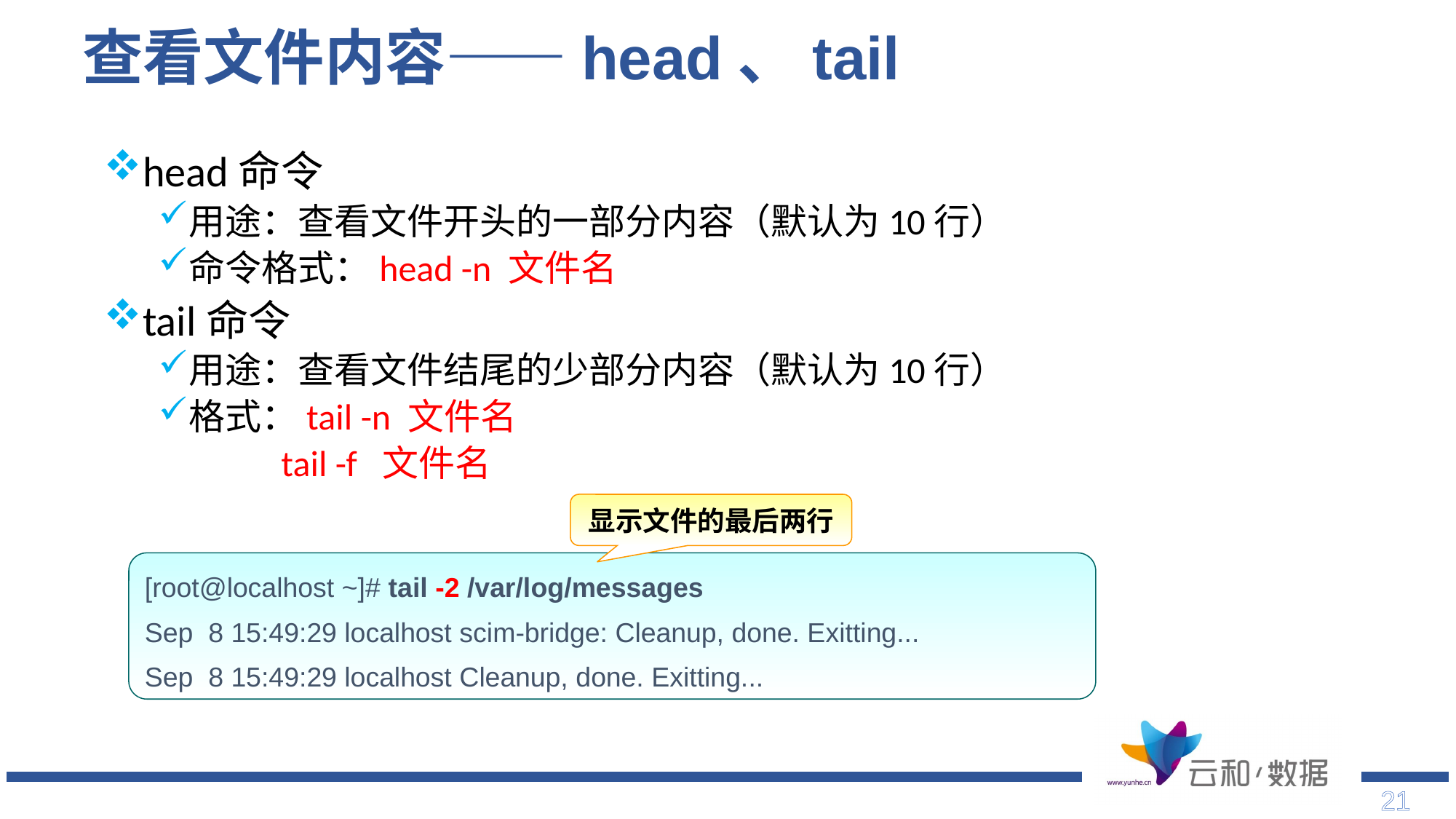

# 查看文件内容——head、tail
head命令
用途：查看文件开头的一部分内容（默认为10行）
命令格式：head -n 文件名
tail命令
用途：查看文件结尾的少部分内容（默认为10行）
格式：tail -n 文件名
               tail -f  文件名
显示文件的最后两行
[root@localhost ~]# tail -2 /var/log/messages
Sep  8 15:49:29 localhost scim-bridge: Cleanup, done. Exitting...
Sep  8 15:49:29 localhost Cleanup, done. Exitting...